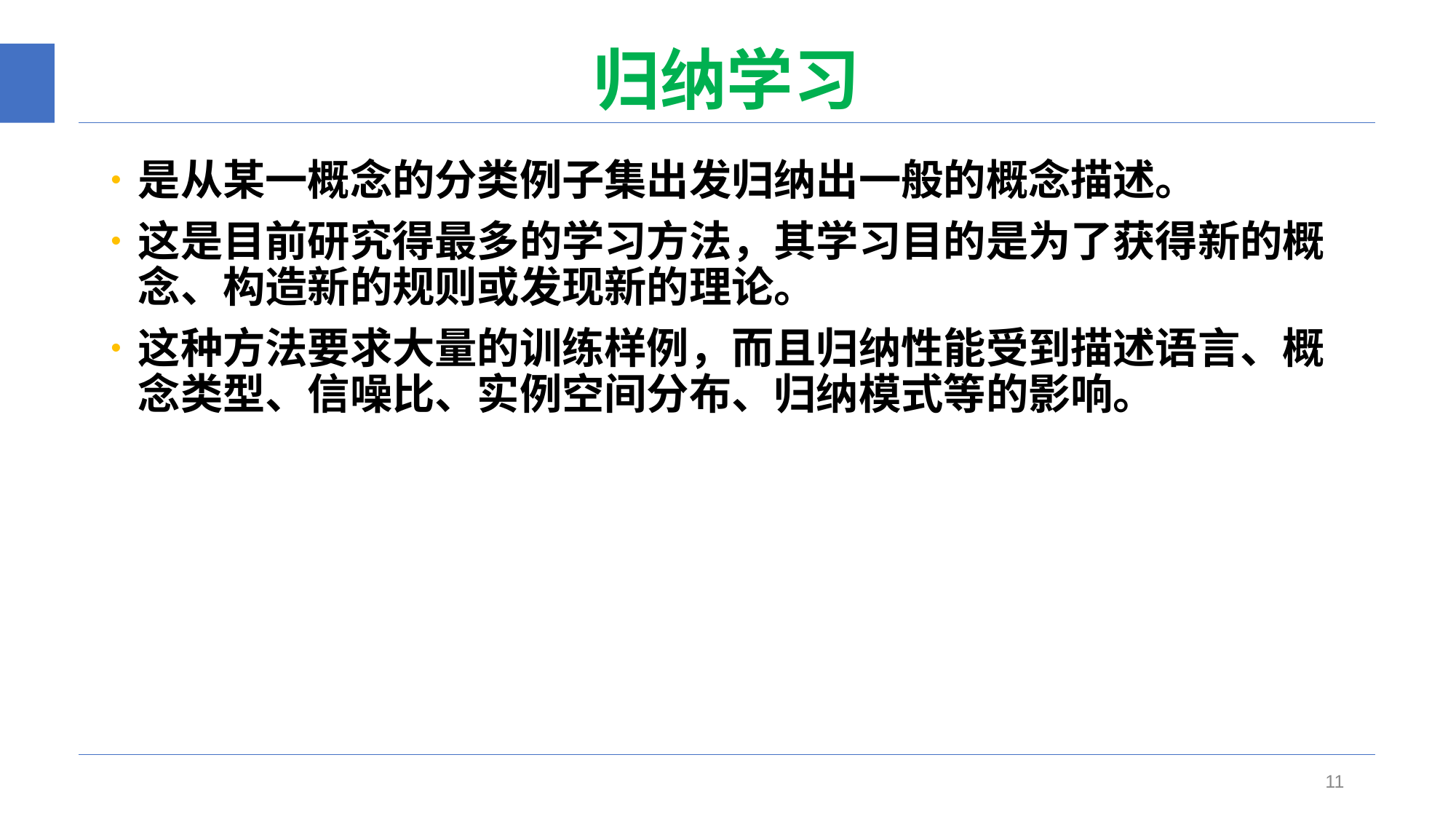

# 归纳学习
是从某一概念的分类例子集出发归纳出一般的概念描述。
这是目前研究得最多的学习方法，其学习目的是为了获得新的概念、构造新的规则或发现新的理论。
这种方法要求大量的训练样例，而且归纳性能受到描述语言、概念类型、信噪比、实例空间分布、归纳模式等的影响。
11